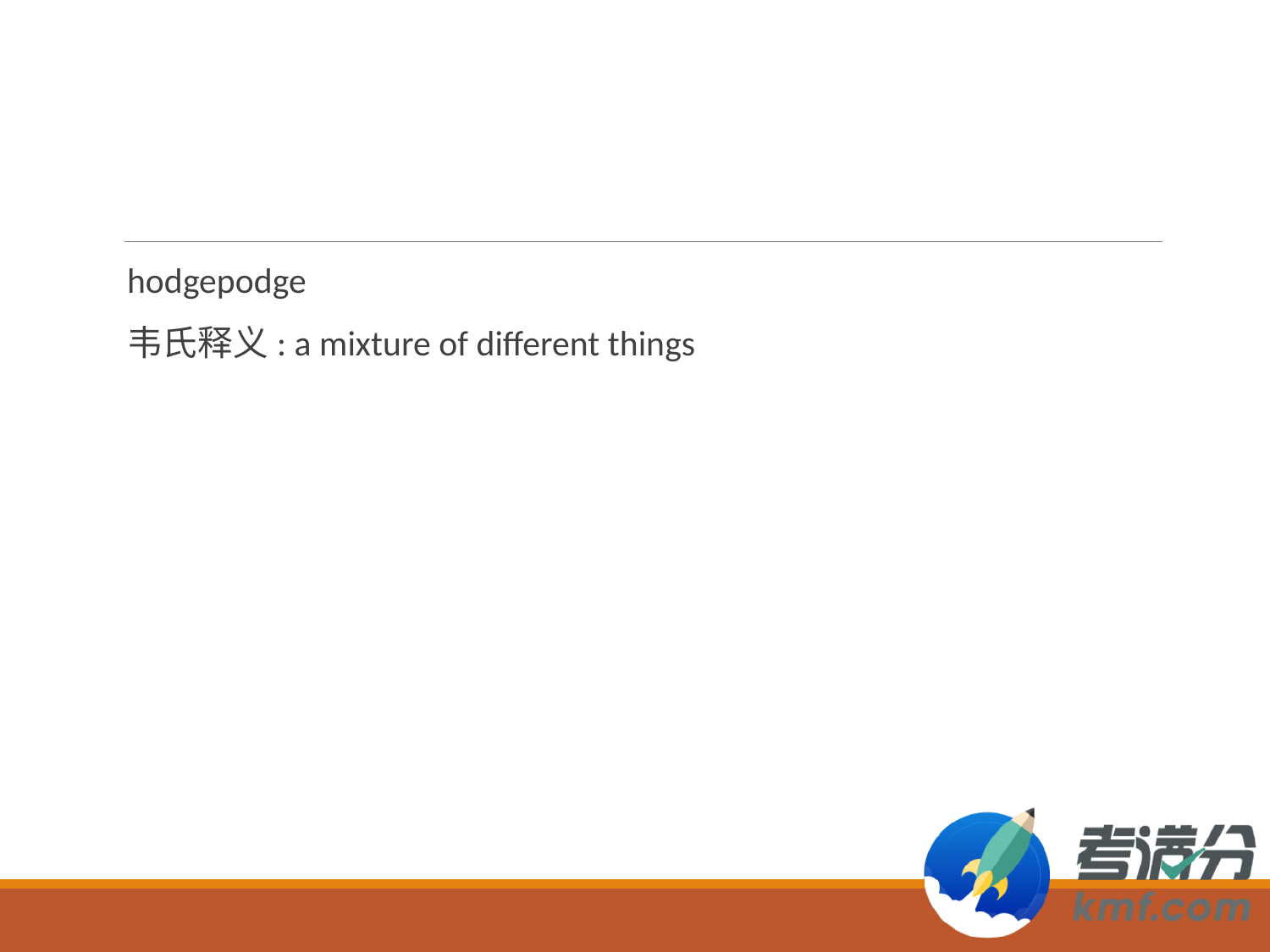

#
hodgepodge
韦氏释义: a mixture of different things